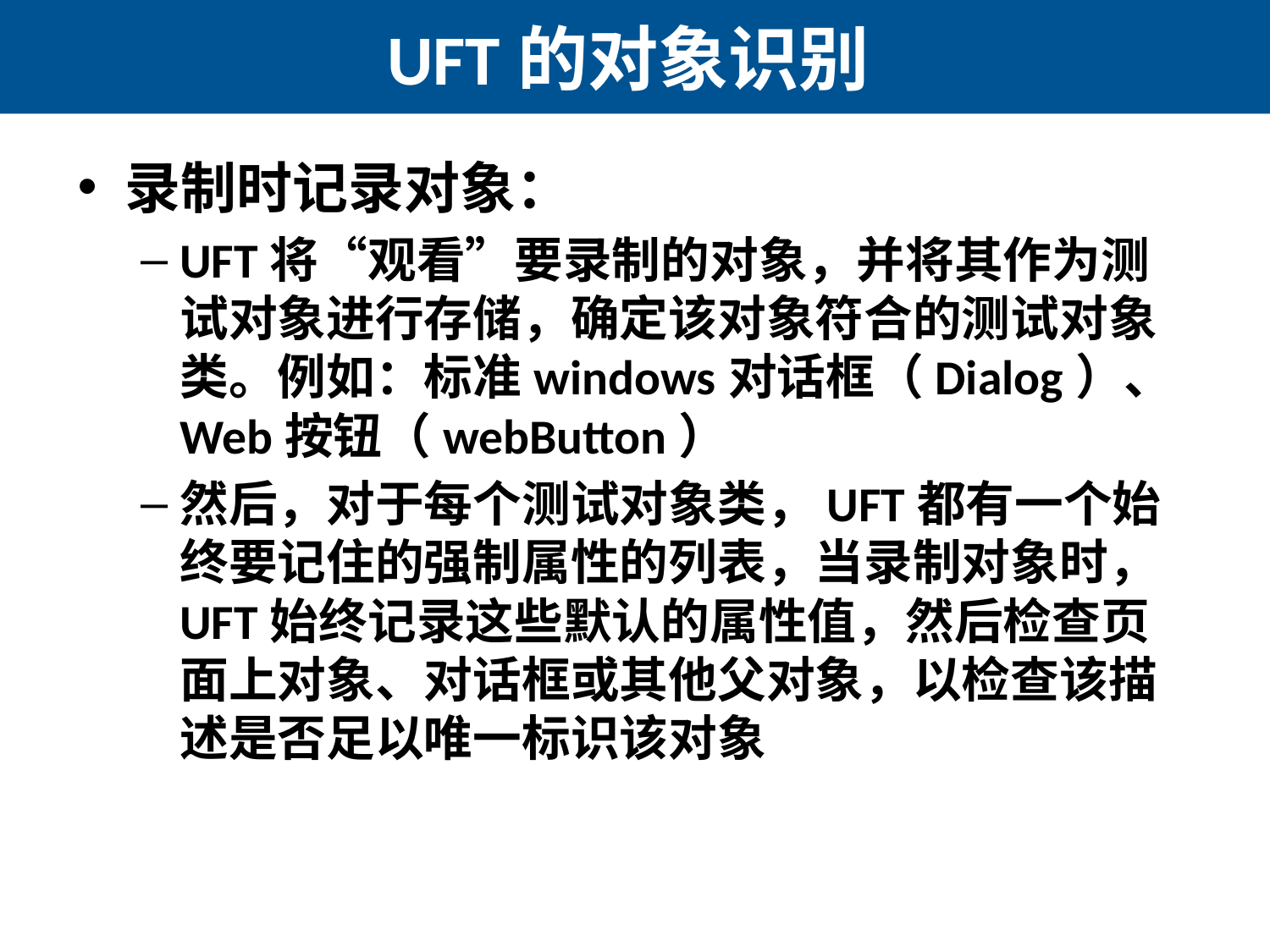

# UFT的对象识别
录制时记录对象：
UFT将“观看”要录制的对象，并将其作为测试对象进行存储，确定该对象符合的测试对象类。例如：标准windows对话框（Dialog）、Web按钮（webButton）
然后，对于每个测试对象类，UFT都有一个始终要记住的强制属性的列表，当录制对象时，UFT始终记录这些默认的属性值，然后检查页面上对象、对话框或其他父对象，以检查该描述是否足以唯一标识该对象